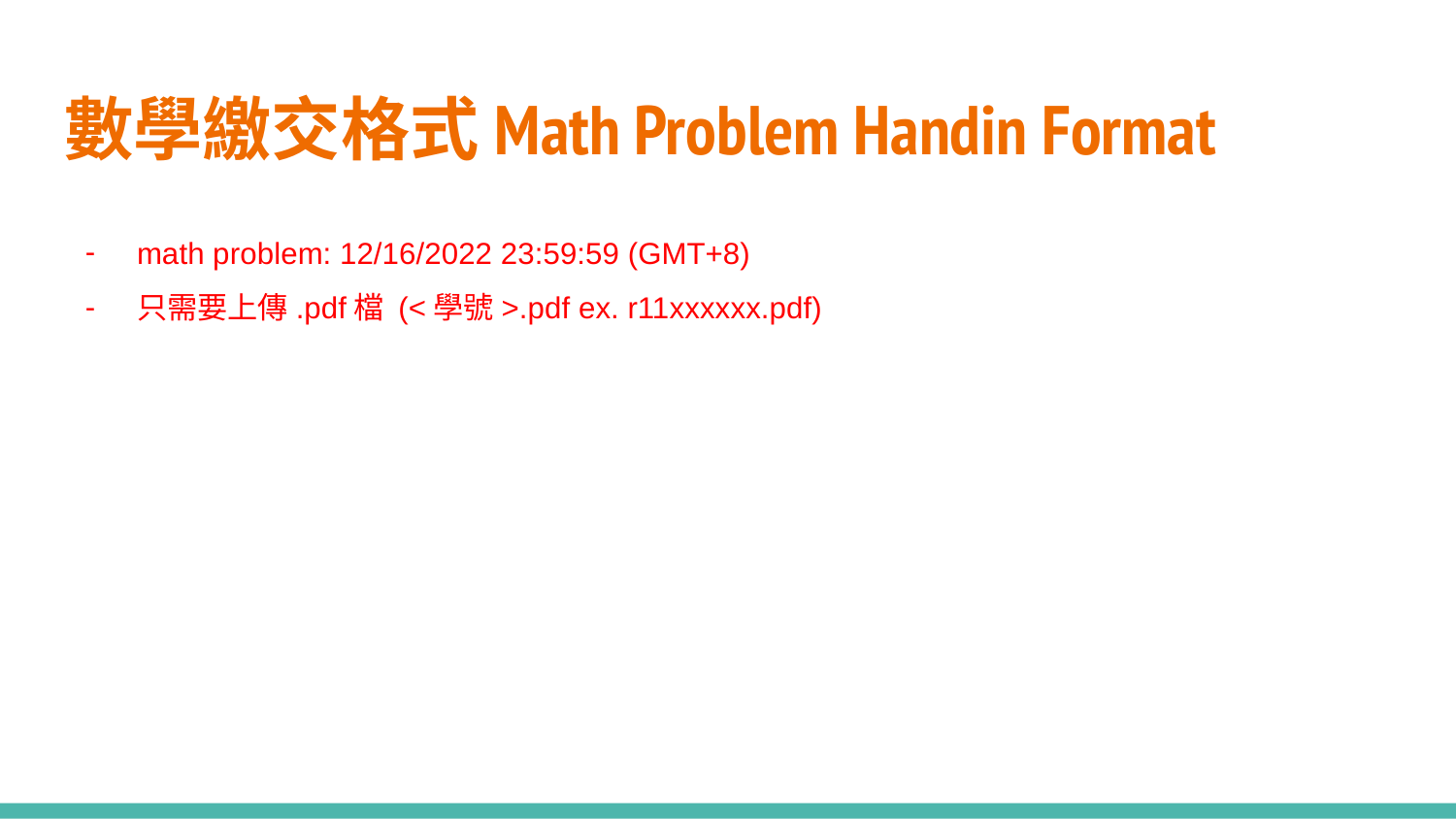

# 數學繳交格式Math Problem Handin Format
math problem: 12/16/2022 23:59:59 (GMT+8)
只需要上傳.pdf檔 (<學號>.pdf ex. r11xxxxxx.pdf)